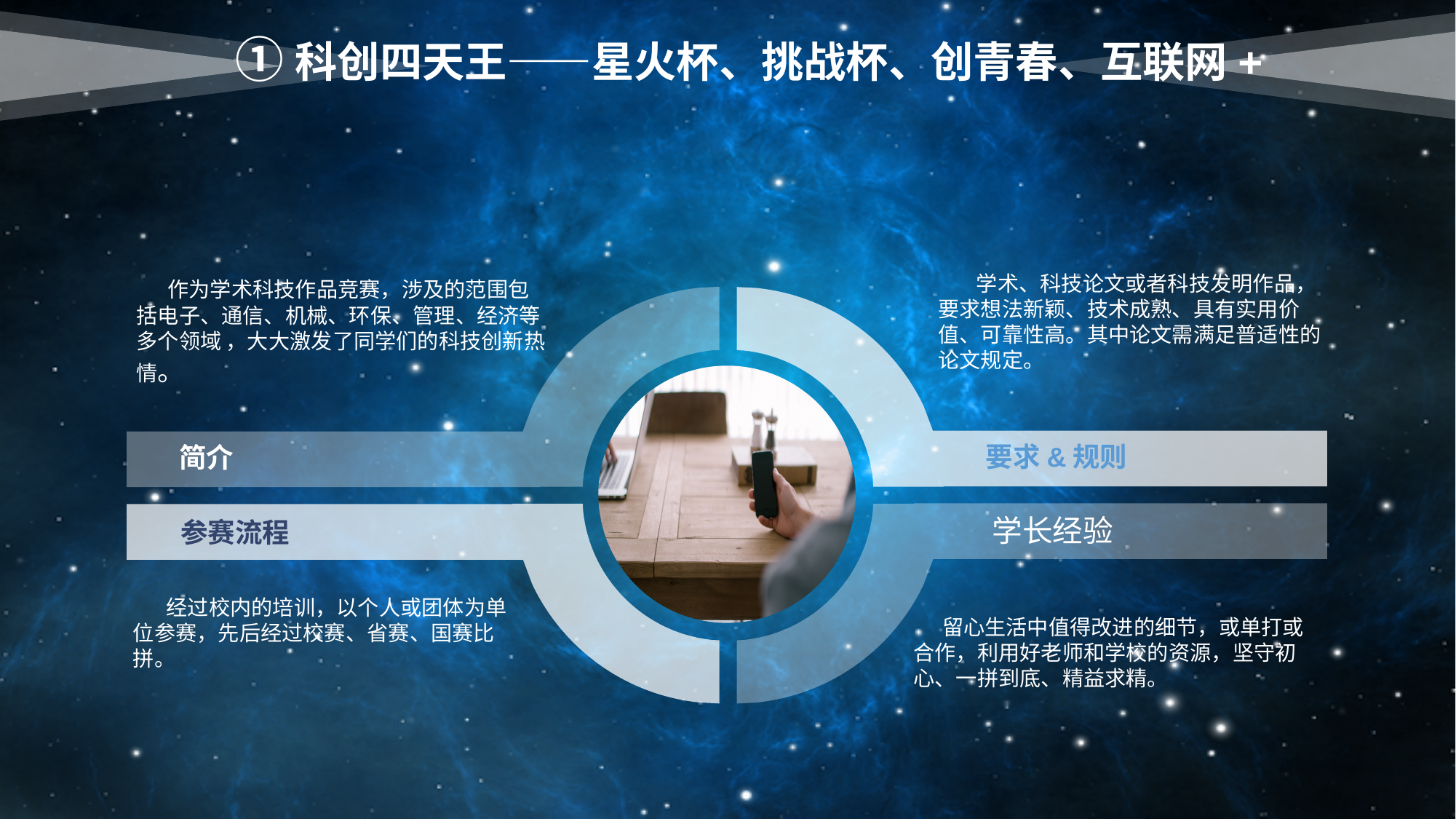

①科创四天王——星火杯、挑战杯、创青春、互联网+
    作为学术科技作品竞赛，涉及的范围包括电子、通信、机械、环保、管理、经济等多个领域 ，大大激发了同学们的科技创新热情。

       学术、科技论文或者科技发明作品，要求想法新颖、技术成熟、具有实用价值、可靠性高。其中论文需满足普适性的论文规定。

要求&规则
简介

学长经验
参赛流程
      经过校内的培训，以个人或团体为单位参赛，先后经过校赛、省赛、国赛比拼。

     留心生活中值得改进的细节，或单打或合作，利用好老师和学校的资源，坚守初心、一拼到底、精益求精。